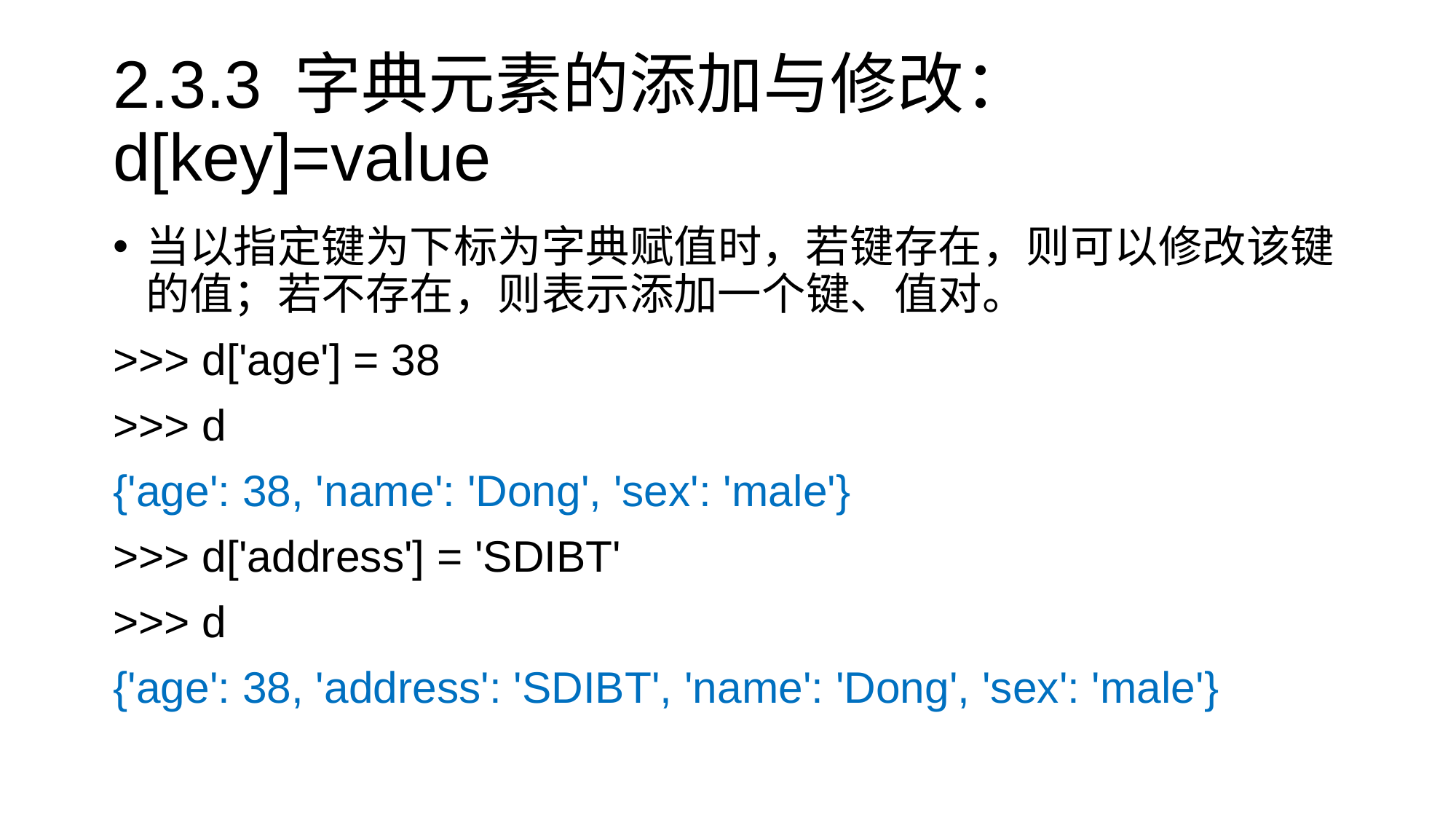

# 2.3.3 字典元素的添加与修改： d[key]=value
当以指定键为下标为字典赋值时，若键存在，则可以修改该键的值；若不存在，则表示添加一个键、值对。
>>> d['age'] = 38
>>> d
{'age': 38, 'name': 'Dong', 'sex': 'male'}
>>> d['address'] = 'SDIBT'
>>> d
{'age': 38, 'address': 'SDIBT', 'name': 'Dong', 'sex': 'male'}